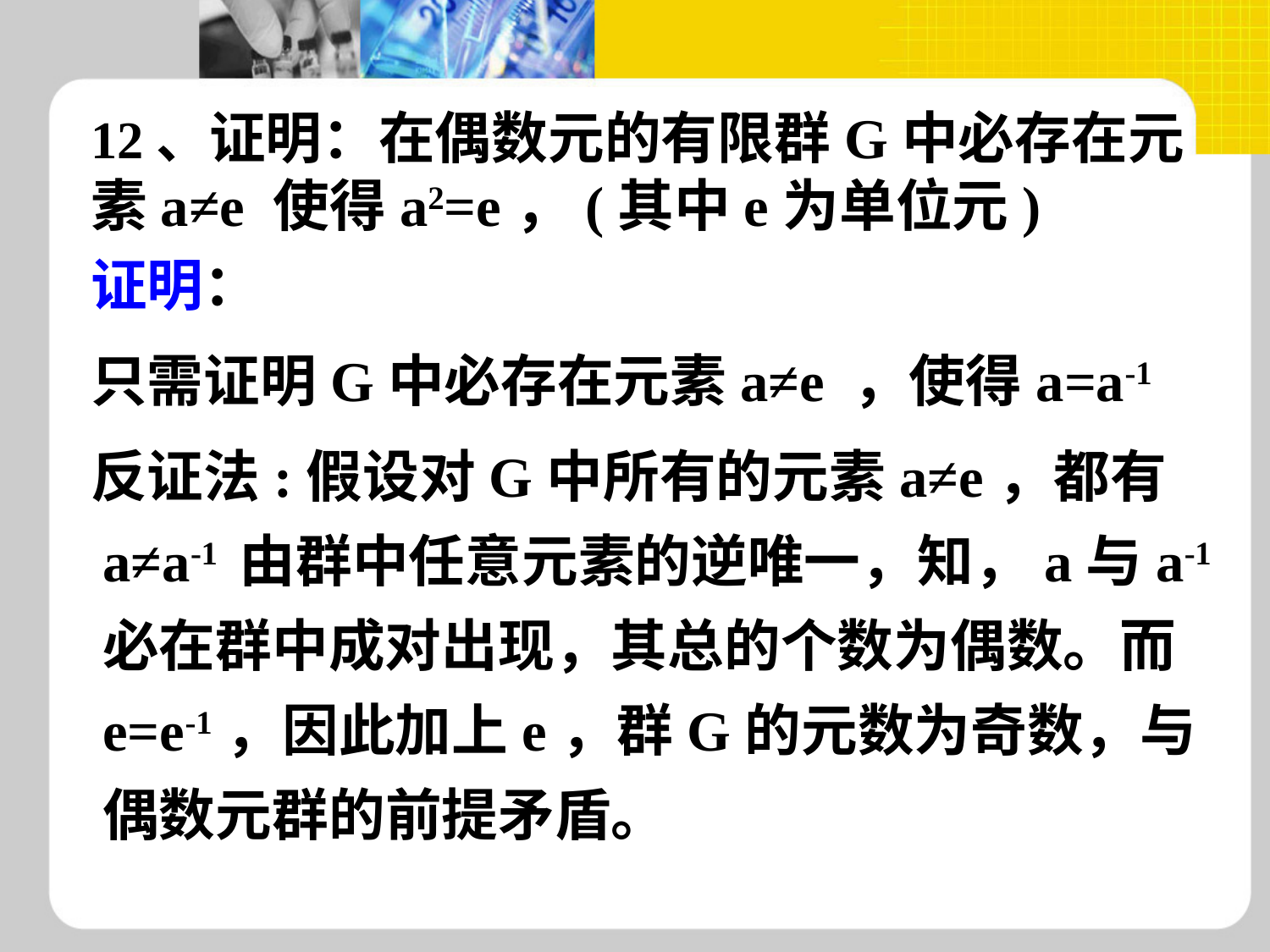

12、证明：在偶数元的有限群G中必存在元素a≠e 使得a2=e，(其中e为单位元)
证明：
只需证明G中必存在元素a≠e ，使得a=a-1
反证法:假设对G中所有的元素a≠e，都有a≠a-1 由群中任意元素的逆唯一，知，a与a-1必在群中成对出现，其总的个数为偶数。而e=e-1，因此加上e，群G的元数为奇数，与偶数元群的前提矛盾。